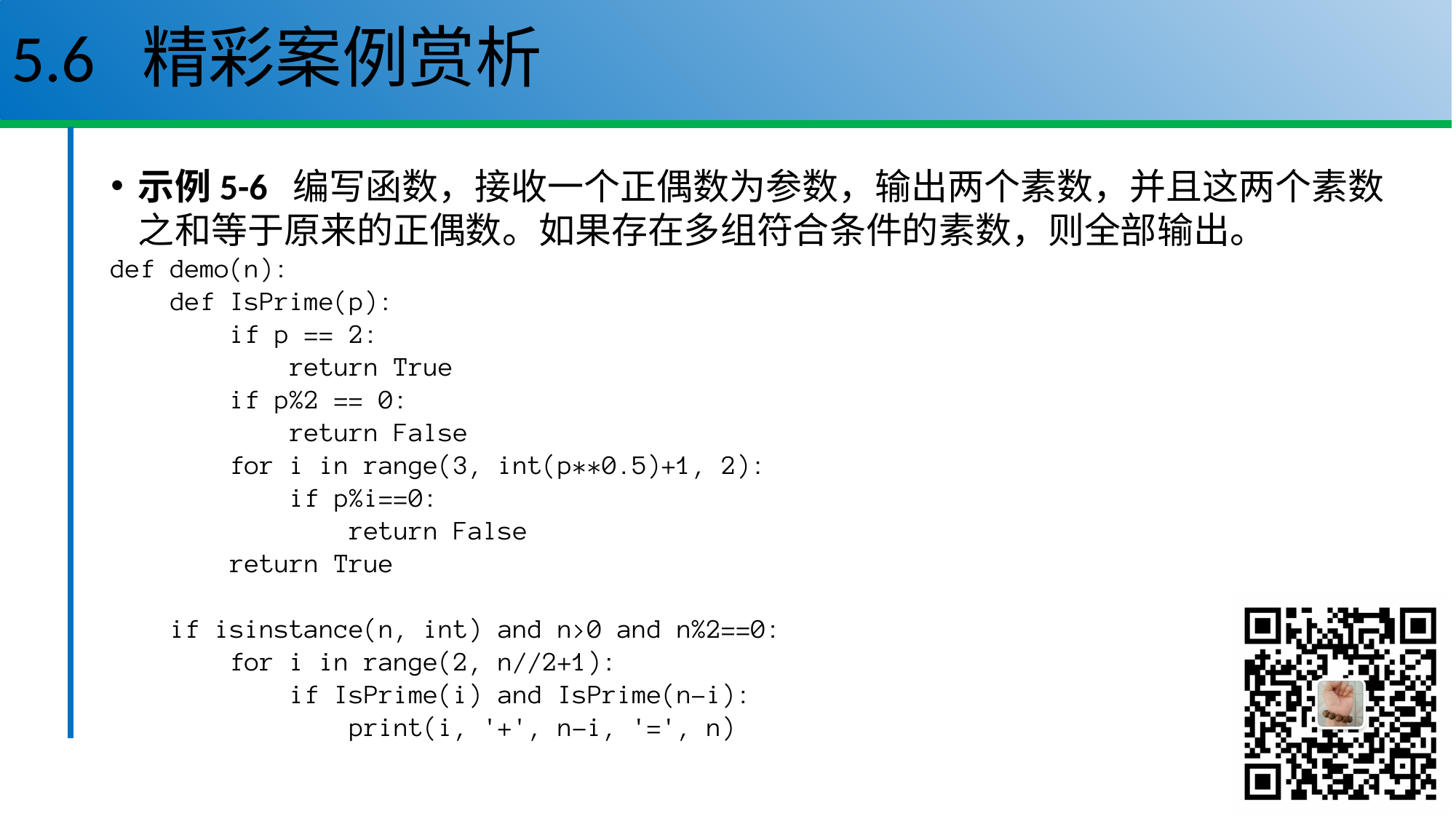

# 5.6  精彩案例赏析
示例5-6  编写函数，接收一个正偶数为参数，输出两个素数，并且这两个素数之和等于原来的正偶数。如果存在多组符合条件的素数，则全部输出。
def demo(n):
    def IsPrime(p):
        if p == 2:
            return True
        if p%2 == 0:
            return False
        for i in range(3, int(p**0.5)+1, 2):
            if p%i==0:
                return False
        return True

    if isinstance(n, int) and n>0 and n%2==0:
        for i in range(2, n//2+1):
            if IsPrime(i) and IsPrime(n-i):
                print(i, '+', n-i, '=', n)
68